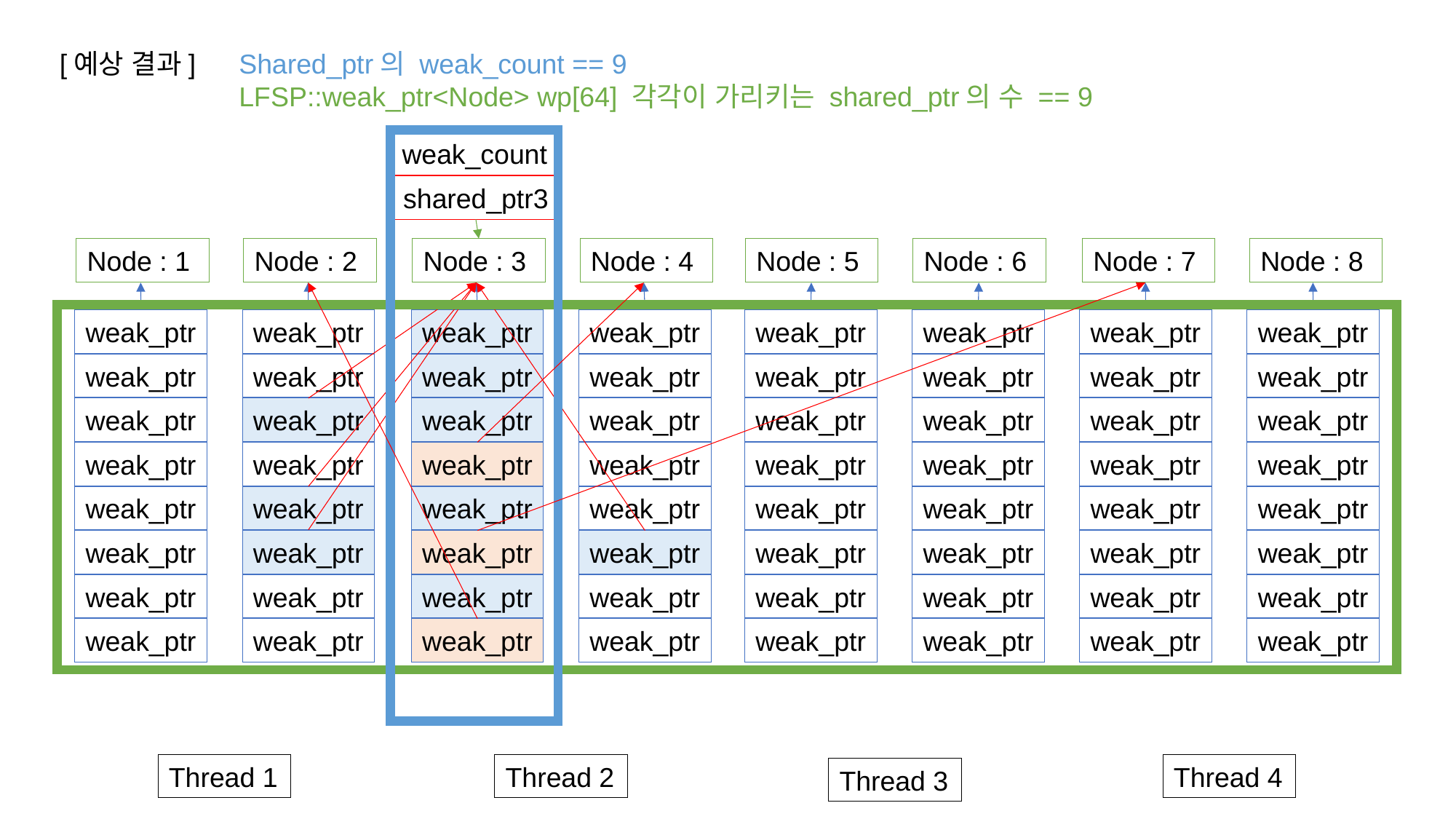

[예상 결과]
Shared_ptr의 weak_count == 9
LFSP::weak_ptr<Node> wp[64] 각각이 가리키는 shared_ptr의 수 == 9

weak_count
shared_ptr3
Node : 1
Node : 2
Node : 3
Node : 4
Node : 5
Node : 6
Node : 7
Node : 8

weak_ptr
weak_ptr
weak_ptr
weak_ptr
weak_ptr
weak_ptr
weak_ptr
weak_ptr
weak_ptr
weak_ptr
weak_ptr
weak_ptr
weak_ptr
weak_ptr
weak_ptr
weak_ptr
weak_ptr
weak_ptr
weak_ptr
weak_ptr
weak_ptr
weak_ptr
weak_ptr
weak_ptr
weak_ptr
weak_ptr
weak_ptr
weak_ptr
weak_ptr
weak_ptr
weak_ptr
weak_ptr
weak_ptr
weak_ptr
weak_ptr
weak_ptr
weak_ptr
weak_ptr
weak_ptr
weak_ptr
weak_ptr
weak_ptr
weak_ptr
weak_ptr
weak_ptr
weak_ptr
weak_ptr
weak_ptr
weak_ptr
weak_ptr
weak_ptr
weak_ptr
weak_ptr
weak_ptr
weak_ptr
weak_ptr
weak_ptr
weak_ptr
weak_ptr
weak_ptr
weak_ptr
weak_ptr
weak_ptr
weak_ptr
Thread 1
Thread 2
Thread 4
Thread 3